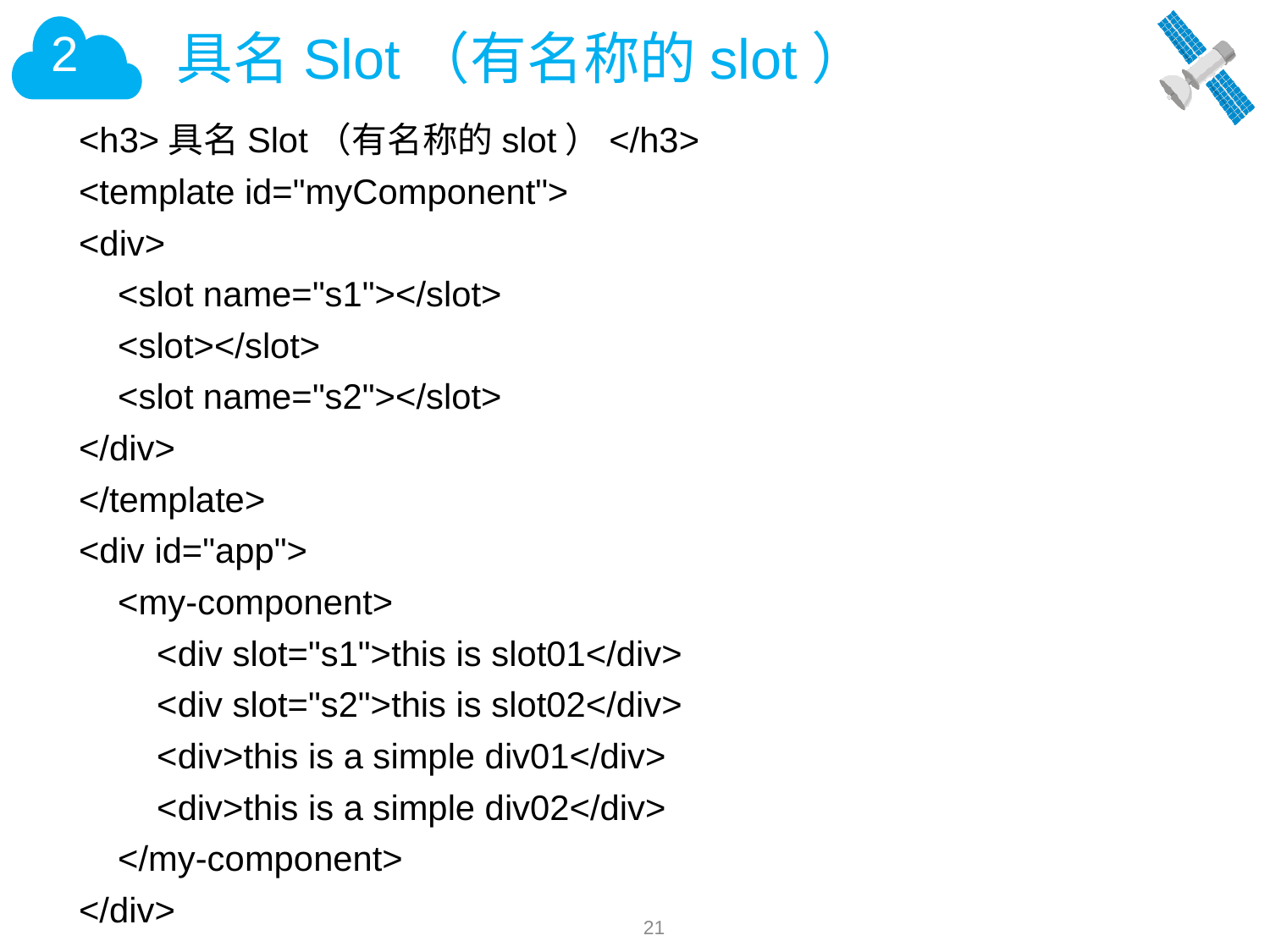

# 具名Slot（有名称的slot）
<h3>具名Slot（有名称的slot）</h3>
<template id="myComponent">
<div>
    <slot name="s1"></slot>
    <slot></slot>
    <slot name="s2"></slot>
</div>
</template>
<div id="app">
    <my-component>
        <div slot="s1">this is slot01</div>
        <div slot="s2">this is slot02</div>
        <div>this is a simple div01</div>
        <div>this is a simple div02</div>
    </my-component>
</div>
21